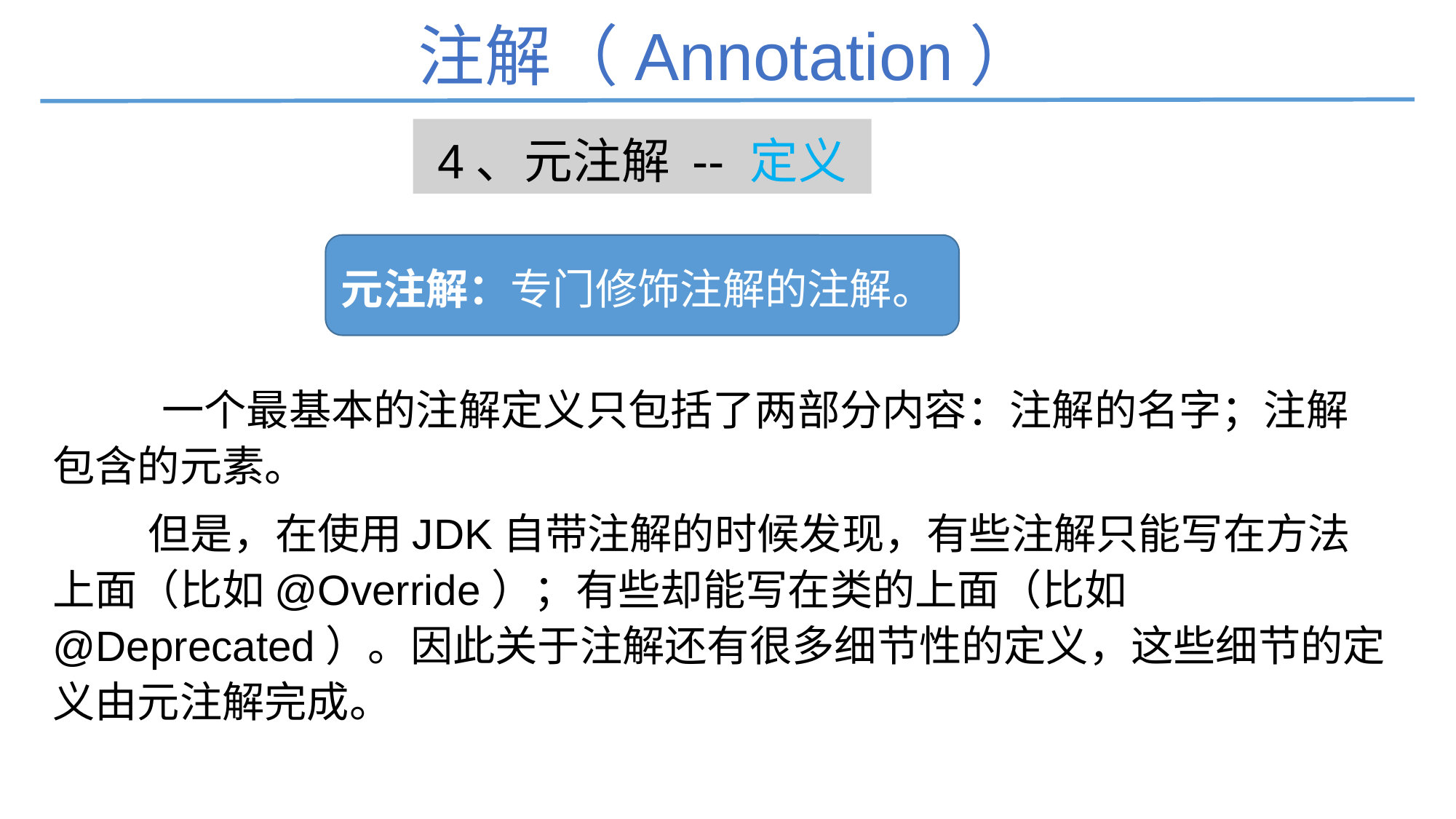

# 注解（Annotation）
4、元注解 -- 定义
元注解：专门修饰注解的注解。
	一个最基本的注解定义只包括了两部分内容：注解的名字；注解包含的元素。
         但是，在使用JDK自带注解的时候发现，有些注解只能写在方法上面（比如@Override）；有些却能写在类的上面（比如@Deprecated）。因此关于注解还有很多细节性的定义，这些细节的定义由元注解完成。